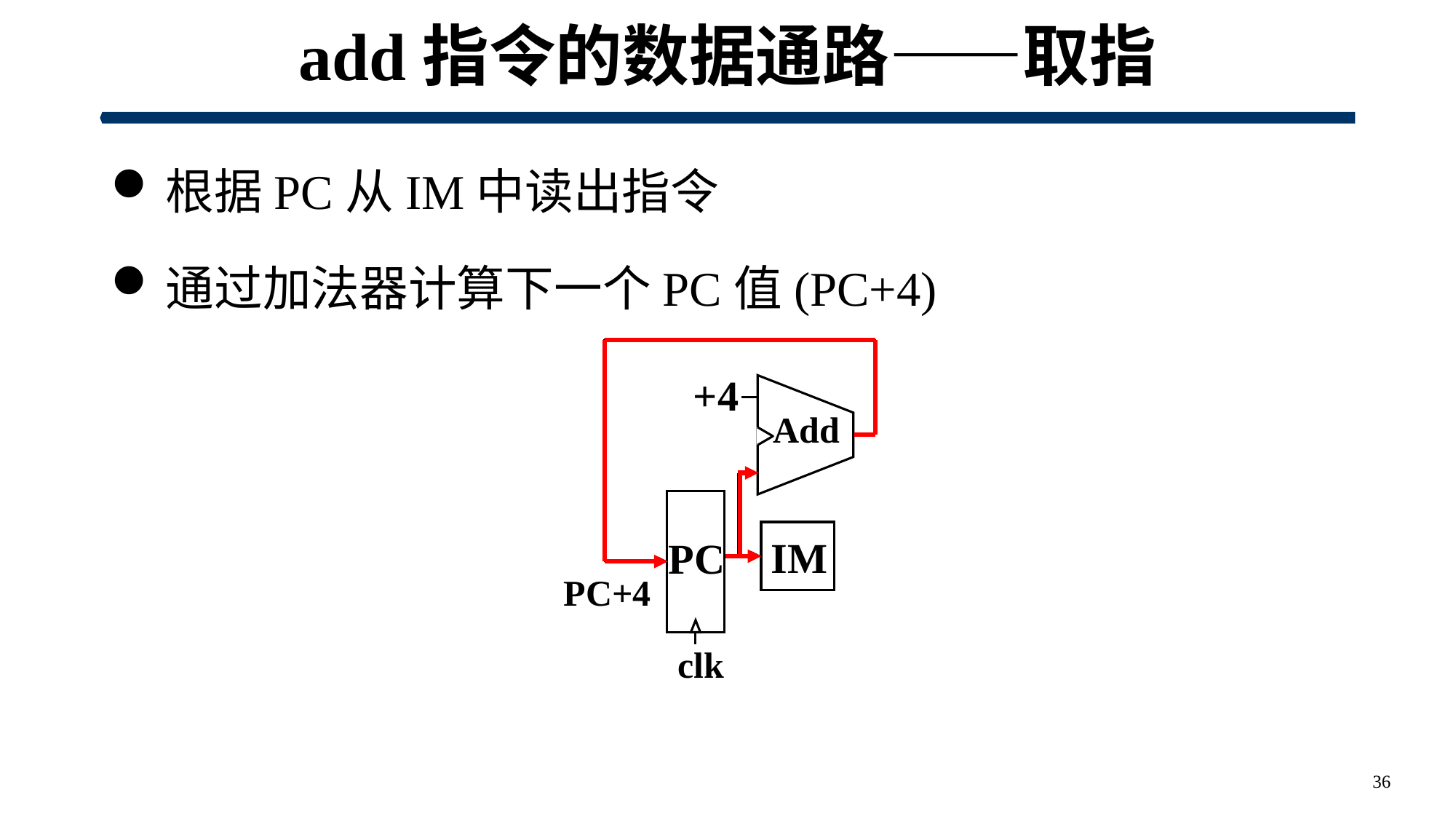

# add指令的数据通路——取指
根据PC从IM中读出指令
通过加法器计算下一个PC值(PC+4)
+4

Add

PC

clk

IM
PC+4
36